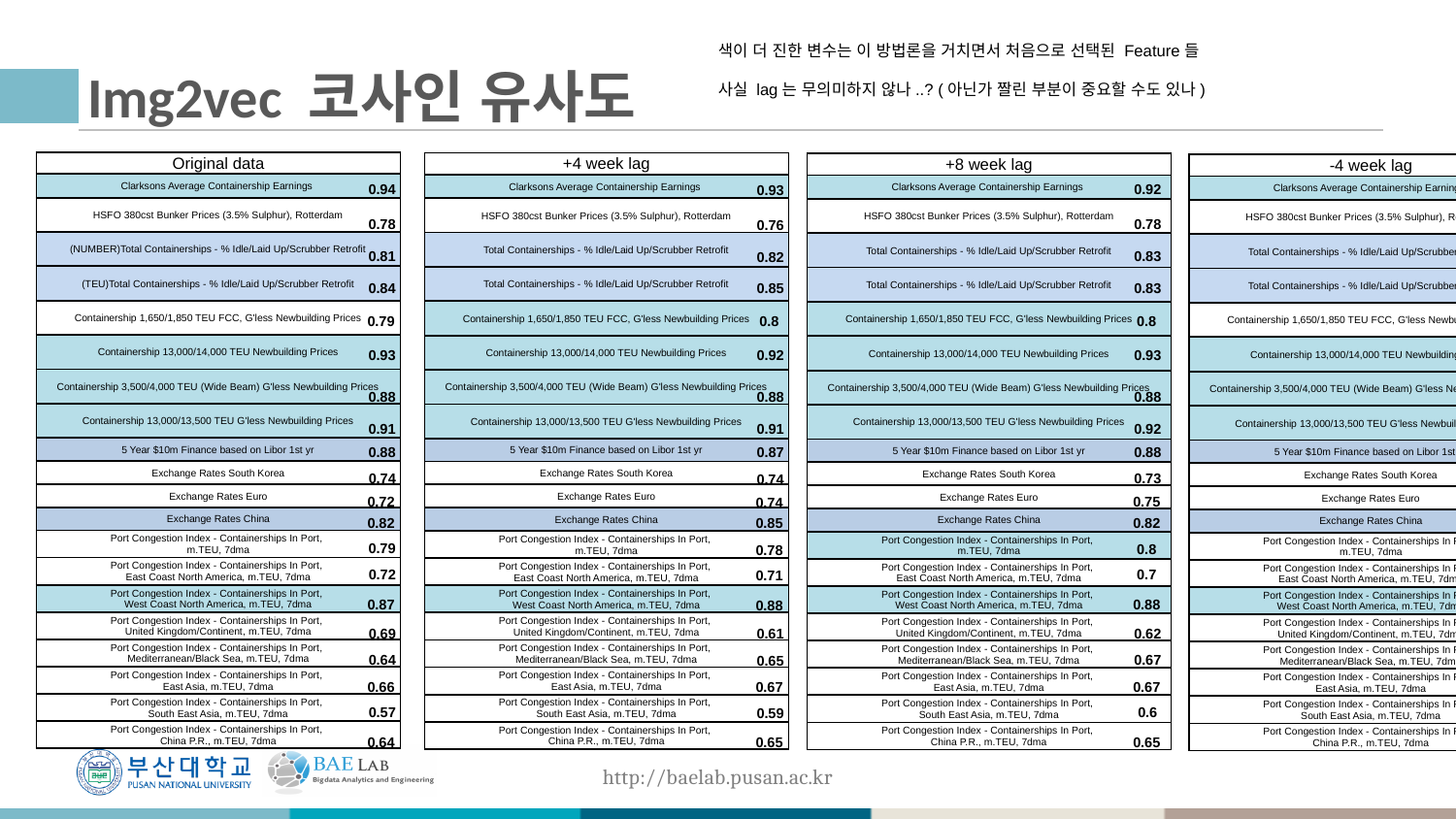

색이 더 진한 변수는 이 방법론을 거치면서 처음으로 선택된 Feature들

사실 lag는 무의미하지 않나..? (아닌가 짤린 부분이 중요할 수도 있나)
# Img2vec 코사인 유사도
| Original data |
| --- |
| Clarksons Average Containership Earnings |
| HSFO 380cst Bunker Prices (3.5% Sulphur), Rotterdam |
| (NUMBER)Total Containerships - % Idle/Laid Up/Scrubber Retrofit |
| (TEU)Total Containerships - % Idle/Laid Up/Scrubber Retrofit |
| Containership 1,650/1,850 TEU FCC, G'less Newbuilding Prices |
| Containership 13,000/14,000 TEU Newbuilding Prices |
| Containership 3,500/4,000 TEU (Wide Beam) G'less Newbuilding Prices |
| Containership 13,000/13,500 TEU G'less Newbuilding Prices |
| 5 Year $10m Finance based on Libor 1st yr |
| Exchange Rates South Korea |
| Exchange Rates Euro |
| Exchange Rates China |
| Port Congestion Index - Containerships In Port, m.TEU, 7dma |
| Port Congestion Index - Containerships In Port, East Coast North America, m.TEU, 7dma |
| Port Congestion Index - Containerships In Port, West Coast North America, m.TEU, 7dma |
| Port Congestion Index - Containerships In Port, United Kingdom/Continent, m.TEU, 7dma |
| Port Congestion Index - Containerships In Port, Mediterranean/Black Sea, m.TEU, 7dma |
| Port Congestion Index - Containerships In Port, East Asia, m.TEU, 7dma |
| Port Congestion Index - Containerships In Port, South East Asia, m.TEU, 7dma |
| Port Congestion Index - Containerships In Port, China P.R., m.TEU, 7dma |
| +4 week lag |
| --- |
| Clarksons Average Containership Earnings |
| HSFO 380cst Bunker Prices (3.5% Sulphur), Rotterdam |
| Total Containerships - % Idle/Laid Up/Scrubber Retrofit |
| Total Containerships - % Idle/Laid Up/Scrubber Retrofit |
| Containership 1,650/1,850 TEU FCC, G'less Newbuilding Prices |
| Containership 13,000/14,000 TEU Newbuilding Prices |
| Containership 3,500/4,000 TEU (Wide Beam) G'less Newbuilding Prices |
| Containership 13,000/13,500 TEU G'less Newbuilding Prices |
| 5 Year $10m Finance based on Libor 1st yr |
| Exchange Rates South Korea |
| Exchange Rates Euro |
| Exchange Rates China |
| Port Congestion Index - Containerships In Port, m.TEU, 7dma |
| Port Congestion Index - Containerships In Port, East Coast North America, m.TEU, 7dma |
| Port Congestion Index - Containerships In Port, West Coast North America, m.TEU, 7dma |
| Port Congestion Index - Containerships In Port, United Kingdom/Continent, m.TEU, 7dma |
| Port Congestion Index - Containerships In Port, Mediterranean/Black Sea, m.TEU, 7dma |
| Port Congestion Index - Containerships In Port, East Asia, m.TEU, 7dma |
| Port Congestion Index - Containerships In Port, South East Asia, m.TEU, 7dma |
| Port Congestion Index - Containerships In Port, China P.R., m.TEU, 7dma |
| +8 week lag |
| --- |
| Clarksons Average Containership Earnings |
| HSFO 380cst Bunker Prices (3.5% Sulphur), Rotterdam |
| Total Containerships - % Idle/Laid Up/Scrubber Retrofit |
| Total Containerships - % Idle/Laid Up/Scrubber Retrofit |
| Containership 1,650/1,850 TEU FCC, G'less Newbuilding Prices |
| Containership 13,000/14,000 TEU Newbuilding Prices |
| Containership 3,500/4,000 TEU (Wide Beam) G'less Newbuilding Prices |
| Containership 13,000/13,500 TEU G'less Newbuilding Prices |
| 5 Year $10m Finance based on Libor 1st yr |
| Exchange Rates South Korea |
| Exchange Rates Euro |
| Exchange Rates China |
| Port Congestion Index - Containerships In Port, m.TEU, 7dma |
| Port Congestion Index - Containerships In Port, East Coast North America, m.TEU, 7dma |
| Port Congestion Index - Containerships In Port, West Coast North America, m.TEU, 7dma |
| Port Congestion Index - Containerships In Port, United Kingdom/Continent, m.TEU, 7dma |
| Port Congestion Index - Containerships In Port, Mediterranean/Black Sea, m.TEU, 7dma |
| Port Congestion Index - Containerships In Port, East Asia, m.TEU, 7dma |
| Port Congestion Index - Containerships In Port, South East Asia, m.TEU, 7dma |
| Port Congestion Index - Containerships In Port, China P.R., m.TEU, 7dma |
| -4 week lag |
| --- |
| Clarksons Average Containership Earnings |
| HSFO 380cst Bunker Prices (3.5% Sulphur), Rotterdam |
| Total Containerships - % Idle/Laid Up/Scrubber Retrofit |
| Total Containerships - % Idle/Laid Up/Scrubber Retrofit |
| Containership 1,650/1,850 TEU FCC, G'less Newbuilding Prices |
| Containership 13,000/14,000 TEU Newbuilding Prices |
| Containership 3,500/4,000 TEU (Wide Beam) G'less Newbuilding Prices |
| Containership 13,000/13,500 TEU G'less Newbuilding Prices |
| 5 Year $10m Finance based on Libor 1st yr |
| Exchange Rates South Korea |
| Exchange Rates Euro |
| Exchange Rates China |
| Port Congestion Index - Containerships In Port, m.TEU, 7dma |
| Port Congestion Index - Containerships In Port, East Coast North America, m.TEU, 7dma |
| Port Congestion Index - Containerships In Port, West Coast North America, m.TEU, 7dma |
| Port Congestion Index - Containerships In Port, United Kingdom/Continent, m.TEU, 7dma |
| Port Congestion Index - Containerships In Port, Mediterranean/Black Sea, m.TEU, 7dma |
| Port Congestion Index - Containerships In Port, East Asia, m.TEU, 7dma |
| Port Congestion Index - Containerships In Port, South East Asia, m.TEU, 7dma |
| Port Congestion Index - Containerships In Port, China P.R., m.TEU, 7dma |
| -8 week lag |
| --- |
| Clarksons Average Containership Earnings |
| HSFO 380cst Bunker Prices (3.5% Sulphur), Rotterdam |
| Total Containerships - % Idle/Laid Up/Scrubber Retrofit |
| Total Containerships - % Idle/Laid Up/Scrubber Retrofit |
| Containership 1,650/1,850 TEU FCC, G'less Newbuilding Prices |
| Containership 13,000/14,000 TEU Newbuilding Prices |
| Containership 3,500/4,000 TEU (Wide Beam) G'less Newbuilding Prices |
| Containership 13,000/13,500 TEU G'less Newbuilding Prices |
| 5 Year $10m Finance based on Libor 1st yr |
| Exchange Rates South Korea |
| Exchange Rates Euro |
| Exchange Rates China |
| Port Congestion Index - Containerships In Port, m.TEU, 7dma |
| Port Congestion Index - Containerships In Port, East Coast North America, m.TEU, 7dma |
| Port Congestion Index - Containerships In Port, West Coast North America, m.TEU, 7dma |
| Port Congestion Index - Containerships In Port, United Kingdom/Continent, m.TEU, 7dma |
| Port Congestion Index - Containerships In Port, Mediterranean/Black Sea, m.TEU, 7dma |
| Port Congestion Index - Containerships In Port, East Asia, m.TEU, 7dma |
| Port Congestion Index - Containerships In Port, South East Asia, m.TEU, 7dma |
| Port Congestion Index - Containerships In Port, China P.R., m.TEU, 7dma |
0.94
0.78
0.81
0.84
0.79
0.93
0.88
0.91
0.88
0.74
0.72
0.82
0.79
0.72
0.87
0.69
0.64
0.66
0.57
0.64
0.92
0.78
0.83
0.83
0.8
0.93
0.88
0.92
0.88
0.73
0.75
0.82
0.8
0.7
0.88
0.62
0.67
0.67
0.6
0.65
0.93
0.76
0.82
0.85
0.8
0.92
0.88
0.91
0.87
0.74
0.74
0.85
0.78
0.71
0.88
0.61
0.65
0.67
0.59
0.65
0.93
0.78
0.82
0.82
0.79
0.93
0.86
0.9
0.89
0.73
0.73
0.85
0.77
0.71
0.87
0.69
0.65
0.68
0.59
0.65
0.94
0.78
0.82
0.82
0.77
0.92
0.85
0.91
0.89
0.73
0.73
0.83
0.77
0.7
0.89
0.69
0.65
0.66
0.61
0.66